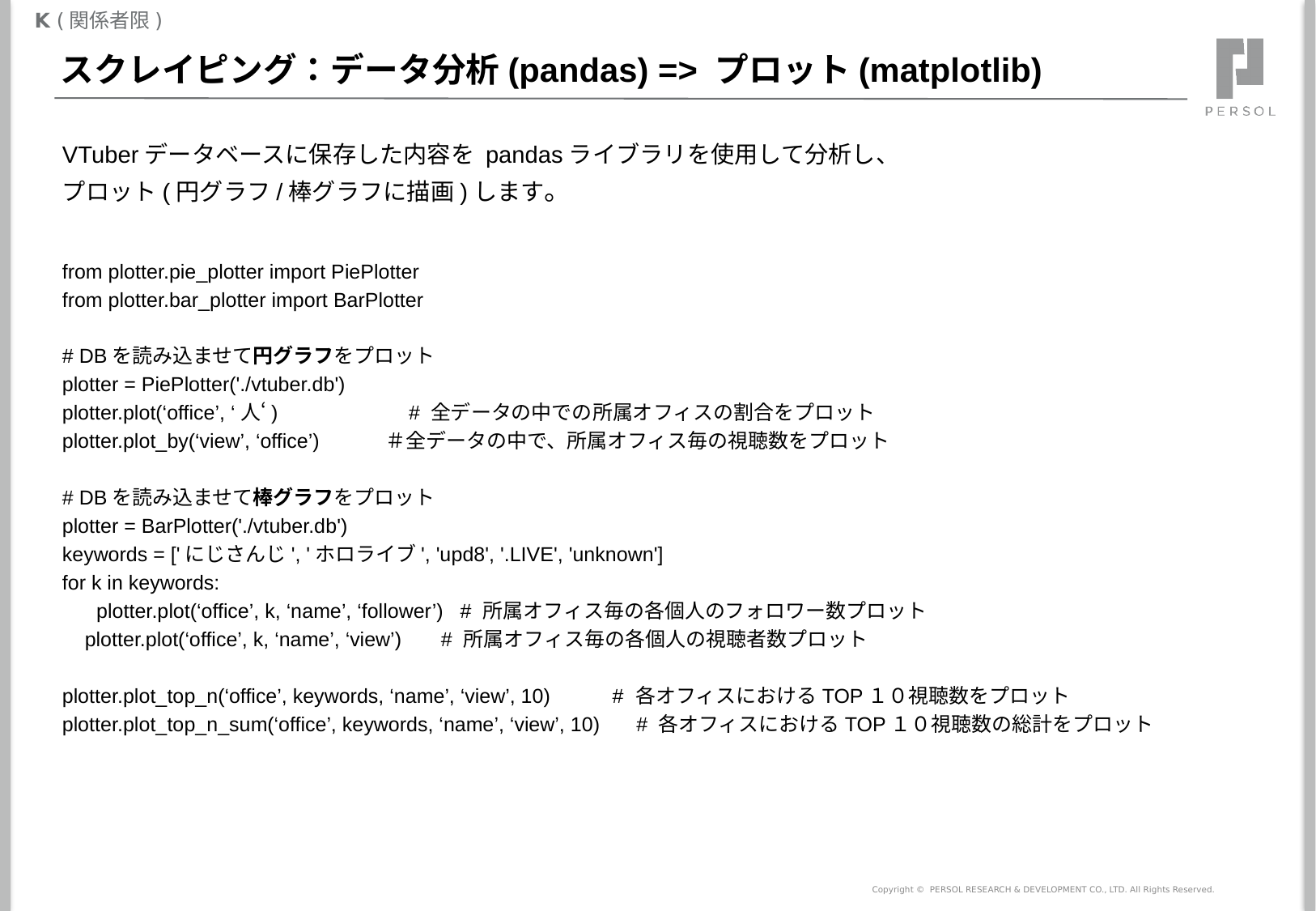

# スクレイピング：データ分析(pandas) => プロット(matplotlib)
VTuberデータベースに保存した内容を pandasライブラリを使用して分析し、
プロット(円グラフ/棒グラフに描画)します。

from plotter.pie_plotter import PiePlotter
from plotter.bar_plotter import BarPlotter

# DBを読み込ませて円グラフをプロット
plotter = PiePlotter('./vtuber.db')
plotter.plot(‘office’, ‘人‘)　　　　　　# 全データの中での所属オフィスの割合をプロット
plotter.plot_by(‘view’, ‘office’)　　　＃全データの中で、所属オフィス毎の視聴数をプロット

# DBを読み込ませて棒グラフをプロット
plotter = BarPlotter('./vtuber.db')
keywords = ['にじさんじ', 'ホロライブ', 'upd8', '.LIVE', 'unknown']
for k in keywords:
 　plotter.plot(‘office’, k, ‘name’, ‘follower’)   # 所属オフィス毎の各個人のフォロワー数プロット
    plotter.plot(‘office’, k, ‘name’, ‘view’)       # 所属オフィス毎の各個人の視聴者数プロット

plotter.plot_top_n(‘office’, keywords, ‘name’, ‘view’, 10)           # 各オフィスにおけるTOP１０視聴数をプロット
plotter.plot_top_n_sum(‘office’, keywords, ‘name’, ‘view’, 10) 　# 各オフィスにおけるTOP１０視聴数の総計をプロット